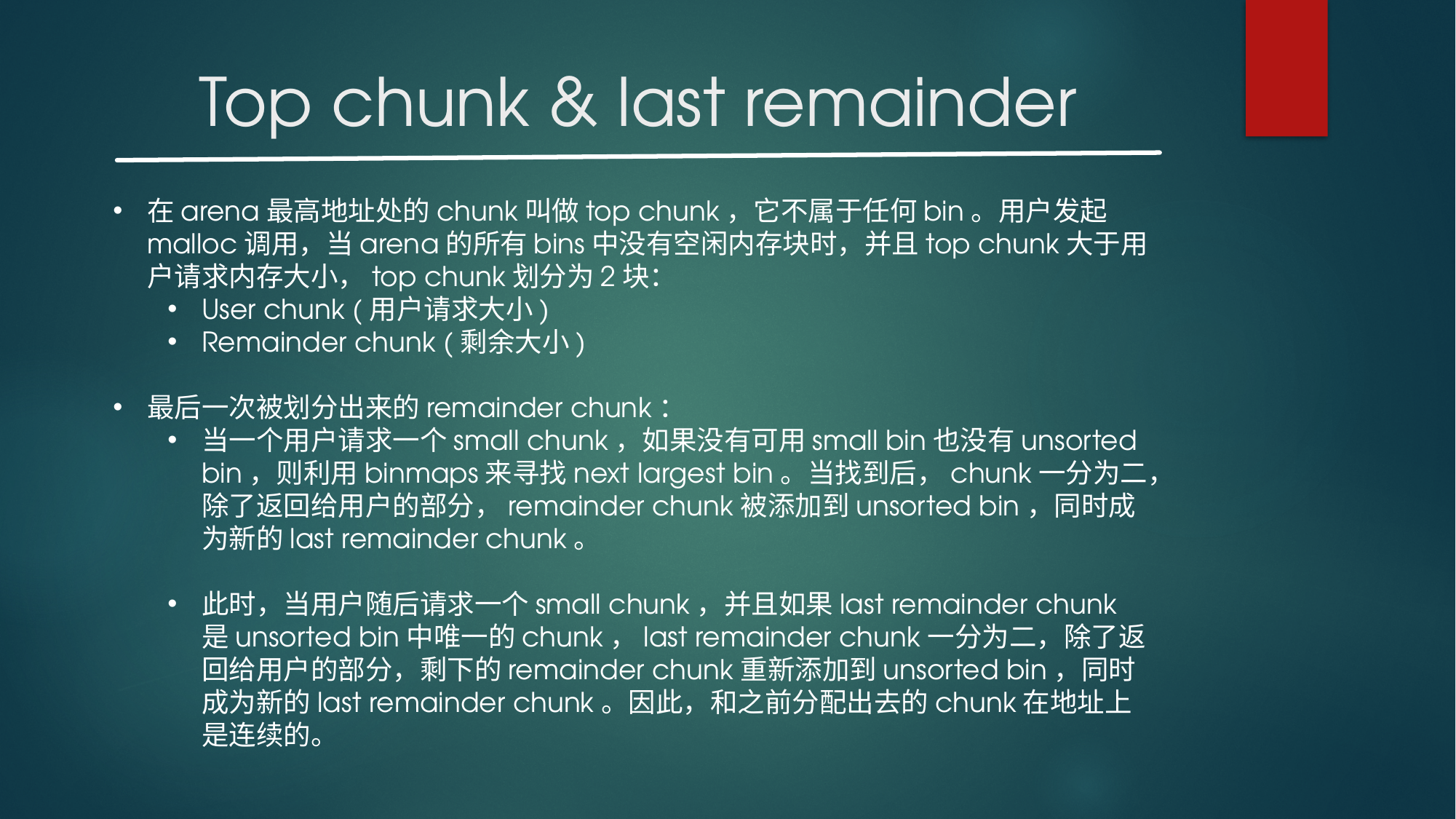

# Top chunk & last remainder
在arena最高地址处的chunk叫做top chunk，它不属于任何bin。用户发起malloc调用，当arena的所有bins中没有空闲内存块时，并且top chunk大于用户请求内存大小，top chunk划分为2块：
User chunk (用户请求大小)
Remainder chunk (剩余大小)

最后一次被划分出来的remainder chunk：
当一个用户请求一个small chunk，如果没有可用small bin也没有unsorted bin，则利用binmaps来寻找next largest bin。当找到后，chunk一分为二，除了返回给用户的部分，remainder chunk被添加到unsorted bin，同时成为新的last remainder chunk。

此时，当用户随后请求一个small chunk，并且如果last remainder chunk是unsorted bin中唯一的chunk，last remainder chunk一分为二，除了返回给用户的部分，剩下的remainder chunk重新添加到unsorted bin，同时成为新的last remainder chunk。因此，和之前分配出去的chunk在地址上是连续的。